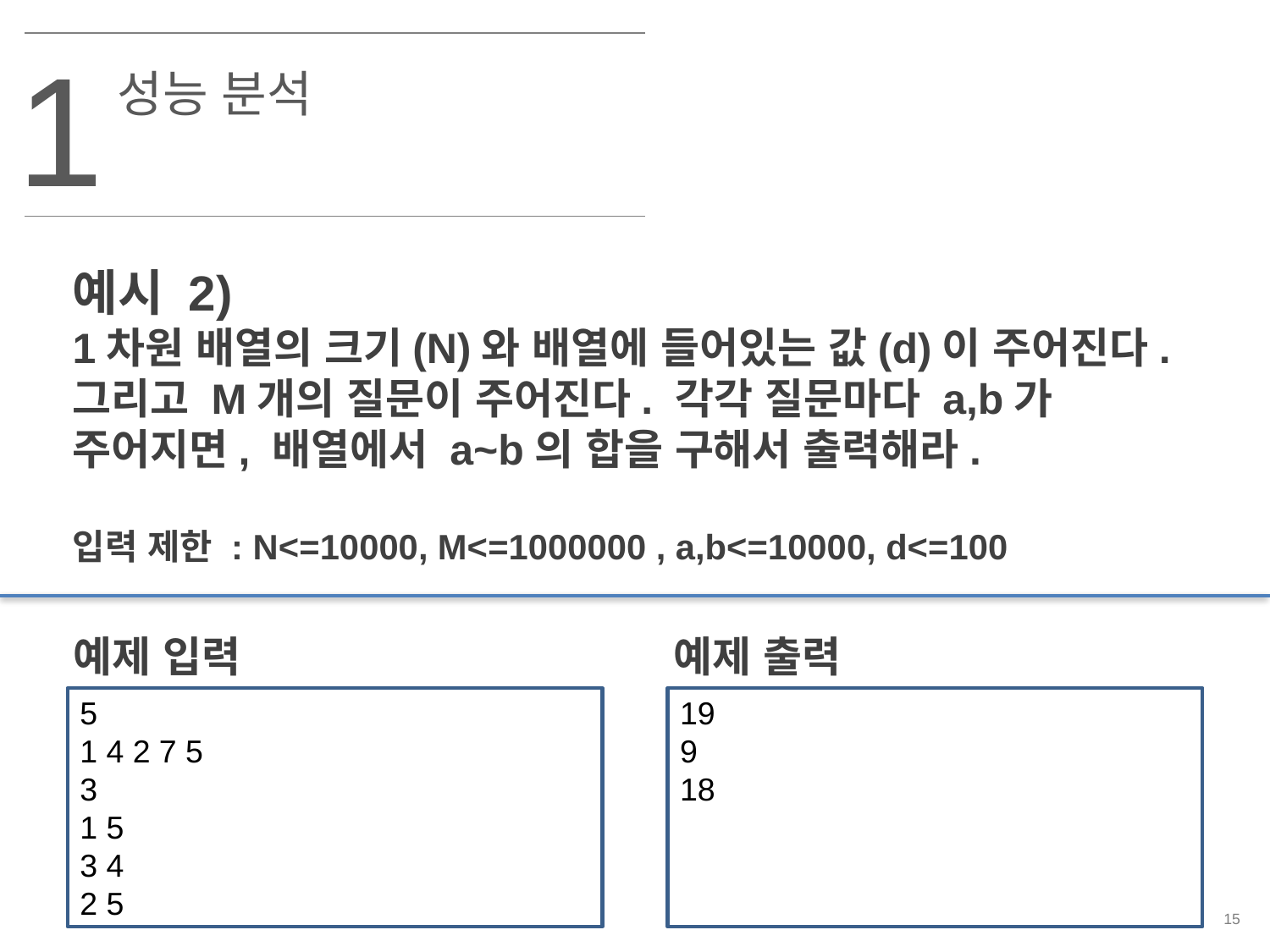

1
성능 분석
예시 2)
1차원 배열의 크기(N)와 배열에 들어있는 값(d)이 주어진다.그리고 M개의 질문이 주어진다. 각각 질문마다 a,b가 주어지면, 배열에서 a~b의 합을 구해서 출력해라.

입력 제한 : N<=10000, M<=1000000 , a,b<=10000, d<=100

예제 입력
예제 출력
5
1 4 2 7 5
3
1 5
3 4
2 5
19
9
18